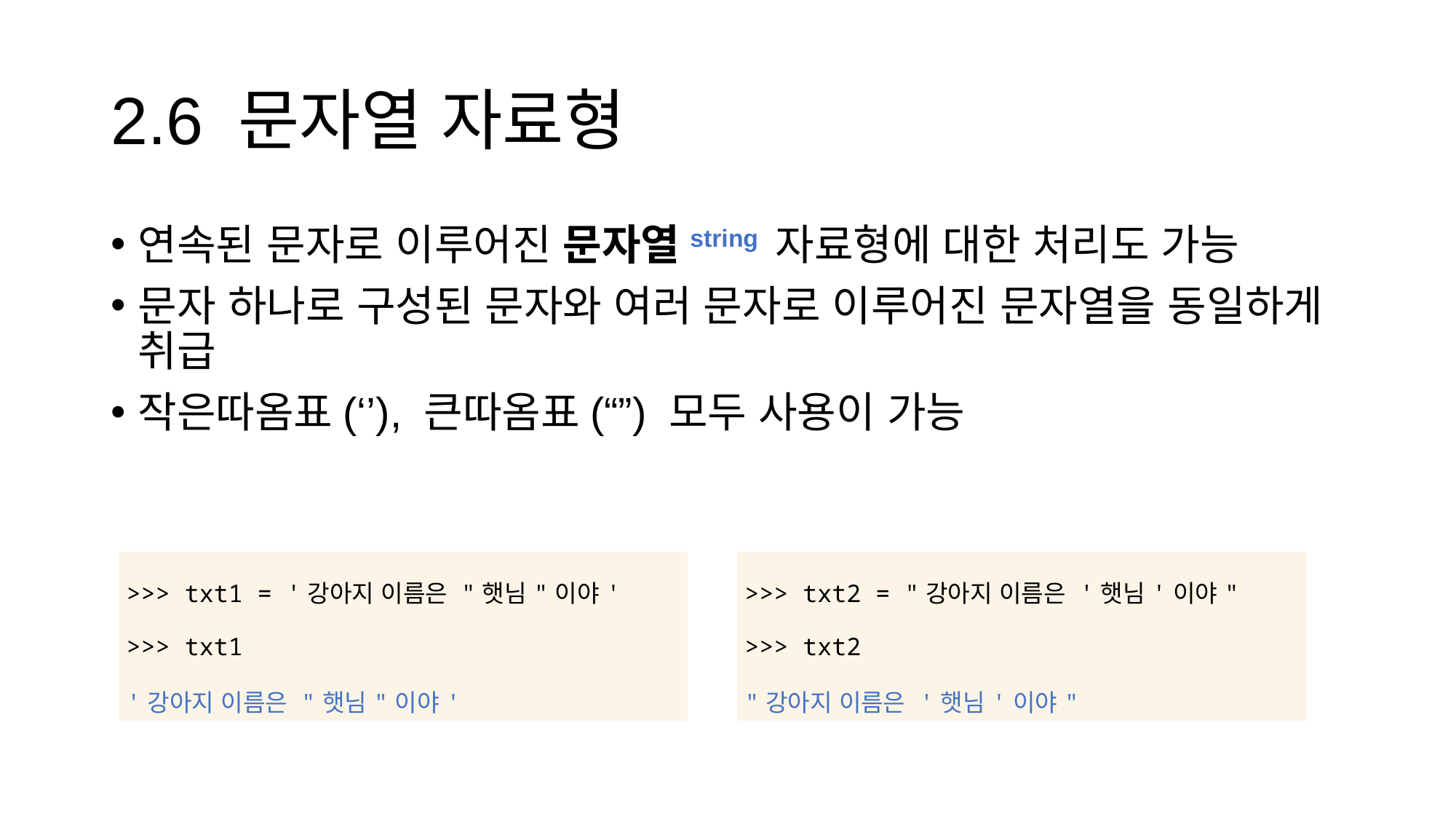

# 2.6 문자열 자료형
연속된 문자로 이루어진 문자열string 자료형에 대한 처리도 가능
문자 하나로 구성된 문자와 여러 문자로 이루어진 문자열을 동일하게 취급
작은따옴표(‘’), 큰따옴표(“”) 모두 사용이 가능

| >>> txt1 = '강아지 이름은 "햇님"이야' >>> txt1 '강아지 이름은 "햇님"이야' |
| --- |
| >>> txt2 = "강아지 이름은 '햇님'이야" >>> txt2 "강아지 이름은 '햇님'이야" |
| --- |